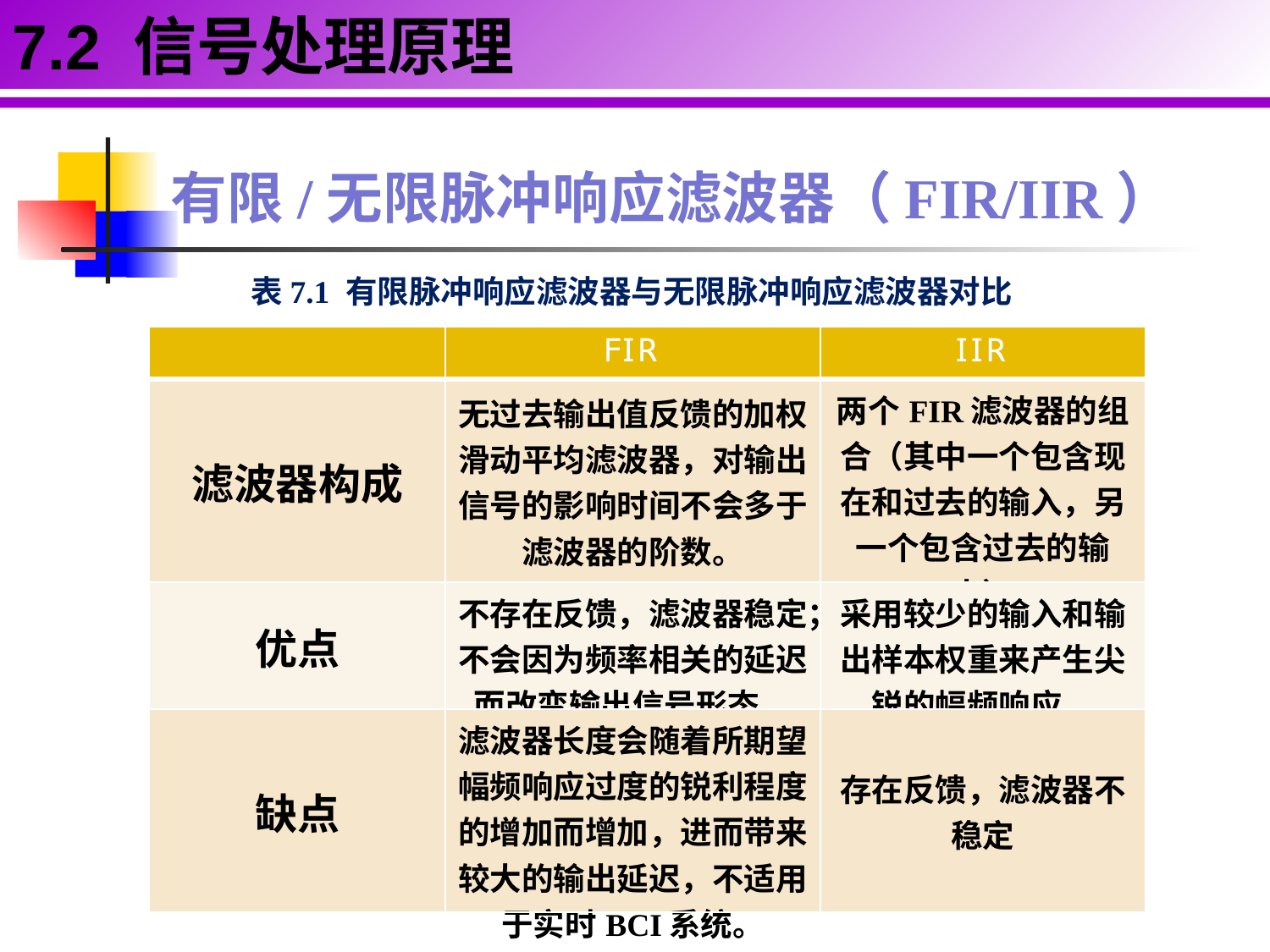

7.2 信号处理原理

有限/无限脉冲响应滤波器（FIR/IIR）
表7.1 有限脉冲响应滤波器与无限脉冲响应滤波器对比
|  | FIR | IIR |
| --- | --- | --- |
| 滤波器构成 | 无过去输出值反馈的加权滑动平均滤波器，对输出信号的影响时间不会多于滤波器的阶数。 | 两个FIR滤波器的组合（其中一个包含现在和过去的输入，另一个包含过去的输出） |
| 优点 | 不存在反馈，滤波器稳定；不会因为频率相关的延迟而改变输出信号形态。 | 采用较少的输入和输出样本权重来产生尖锐的幅频响应。 |
| 缺点 | 滤波器长度会随着所期望幅频响应过度的锐利程度的增加而增加，进而带来较大的输出延迟，不适用于实时BCI系统。 | 存在反馈，滤波器不稳定 |